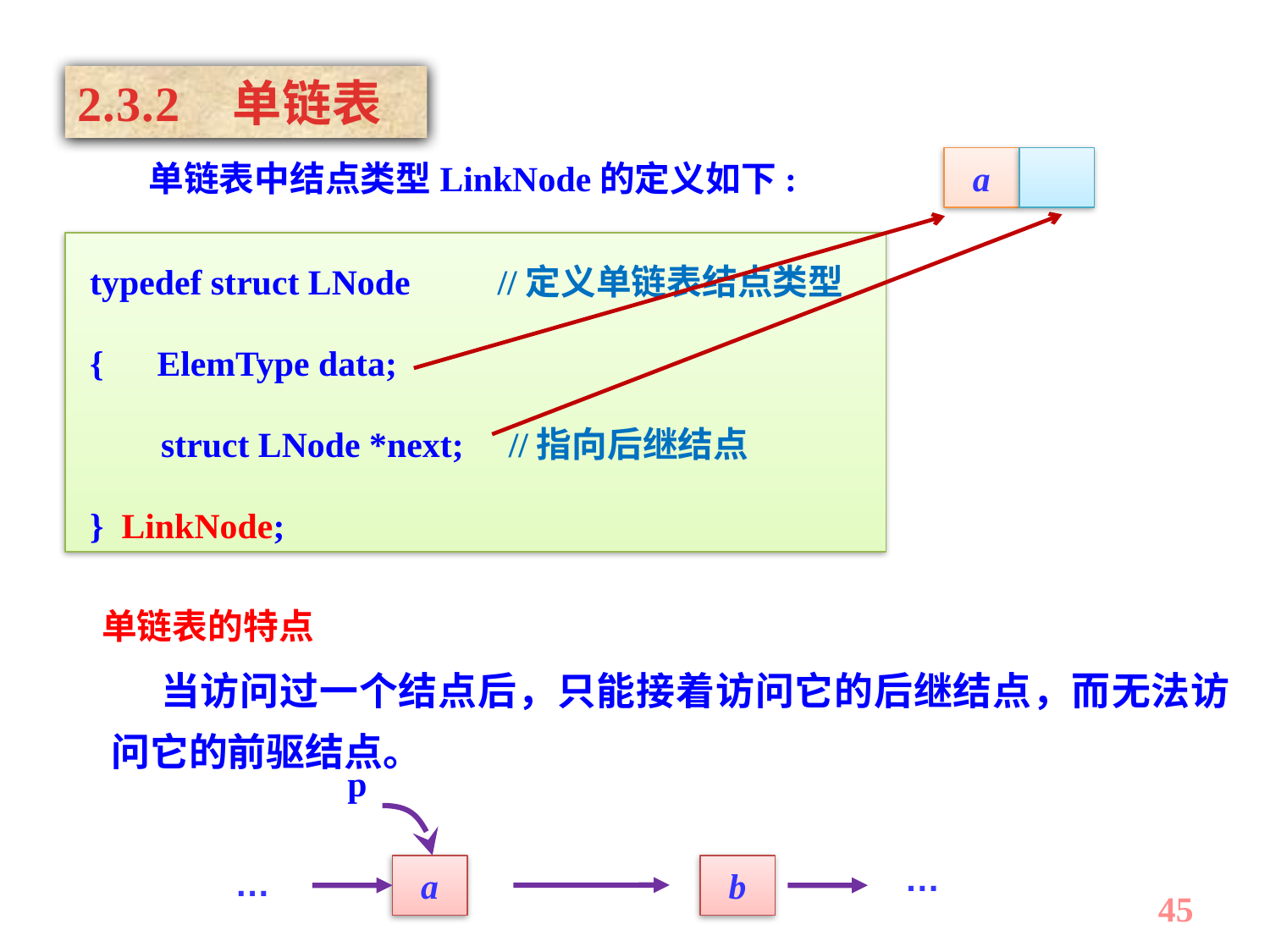

2.3.2   单链表
a

单链表中结点类型LinkNode的定义如下:
typedef struct LNode     	   //定义单链表结点类型
{      ElemType data;
        struct LNode *next;     //指向后继结点
}  LinkNode;
单链表的特点
    当访问过一个结点后，只能接着访问它的后继结点，而无法访问它的前驱结点。
p

…
…
a
b
45